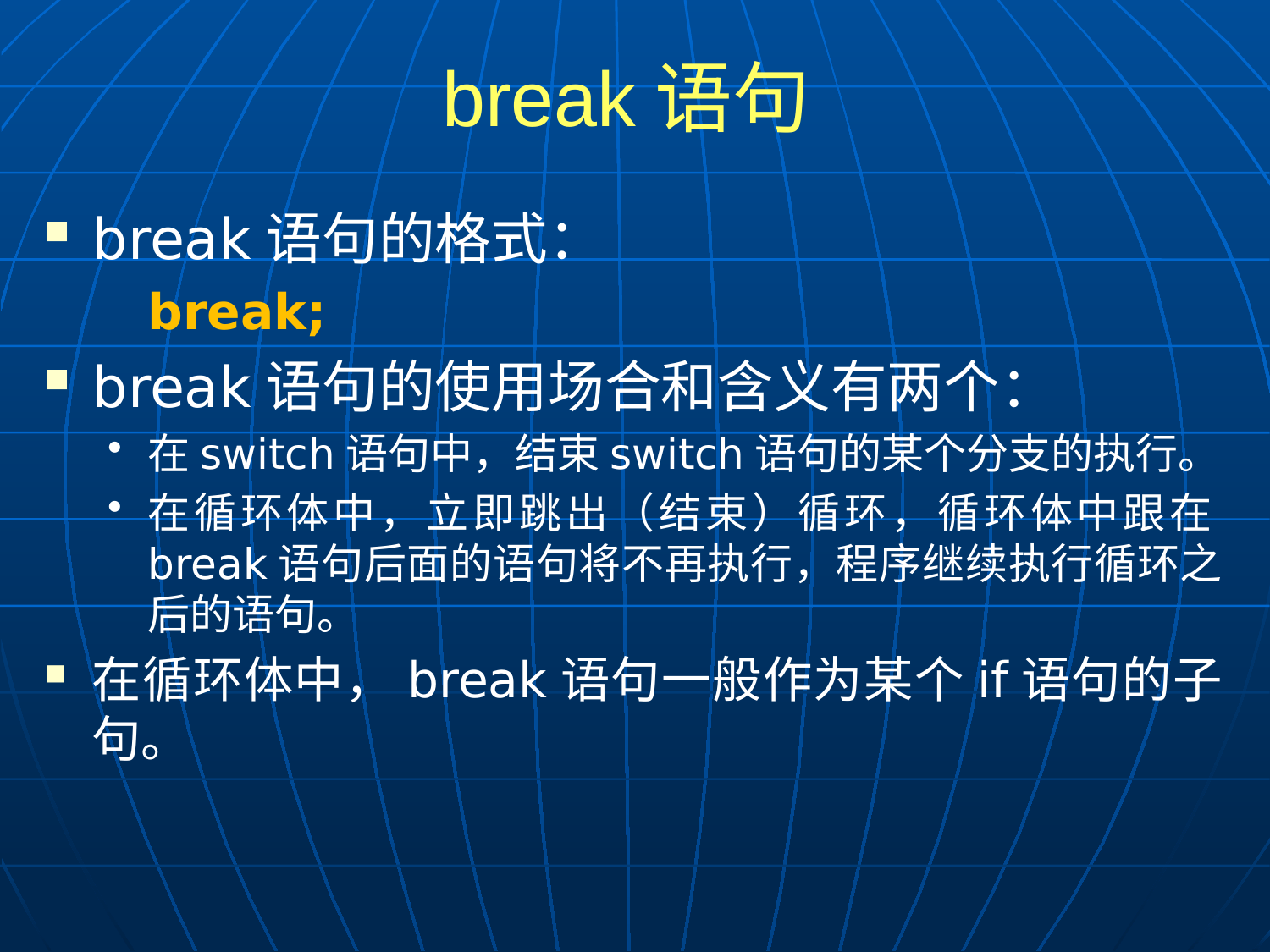

# break语句
break语句的格式：
	break;
break语句的使用场合和含义有两个：
在switch语句中，结束switch语句的某个分支的执行。
在循环体中，立即跳出（结束）循环，循环体中跟在break语句后面的语句将不再执行，程序继续执行循环之后的语句。
在循环体中，break语句一般作为某个if语句的子句。